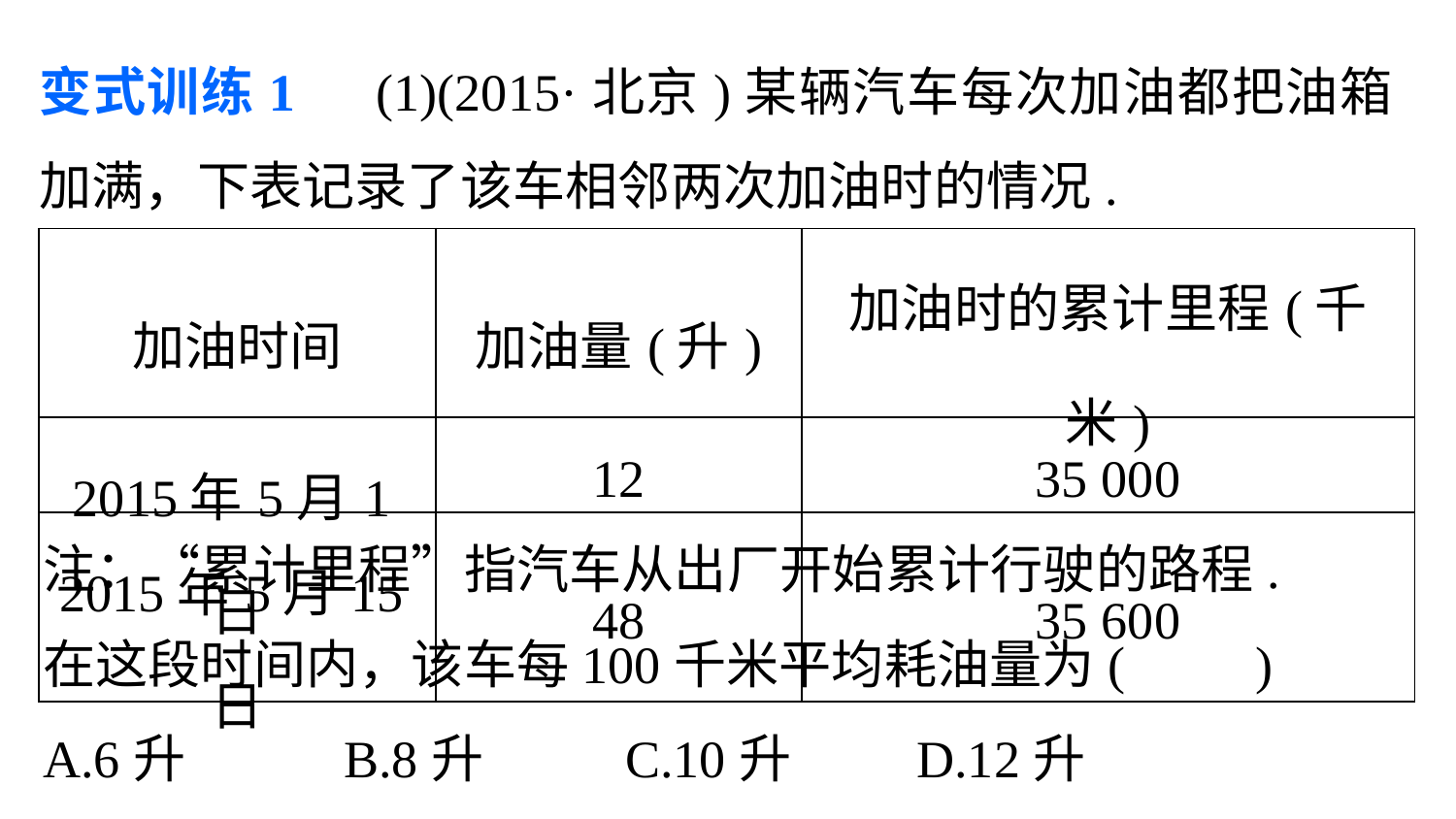

变式训练1　(1)(2015·北京)某辆汽车每次加油都把油箱加满，下表记录了该车相邻两次加油时的情况.
| 加油时间 | 加油量(升) | 加油时的累计里程(千米) |
| --- | --- | --- |
| 2015年5月1日 | 12 | 35 000 |
| 2015年5月15日 | 48 | 35 600 |
注：“累计里程”指汽车从出厂开始累计行驶的路程.
在这段时间内，该车每100千米平均耗油量为(　　)
A.6升  	B.8升  	C.10升  	D.12升